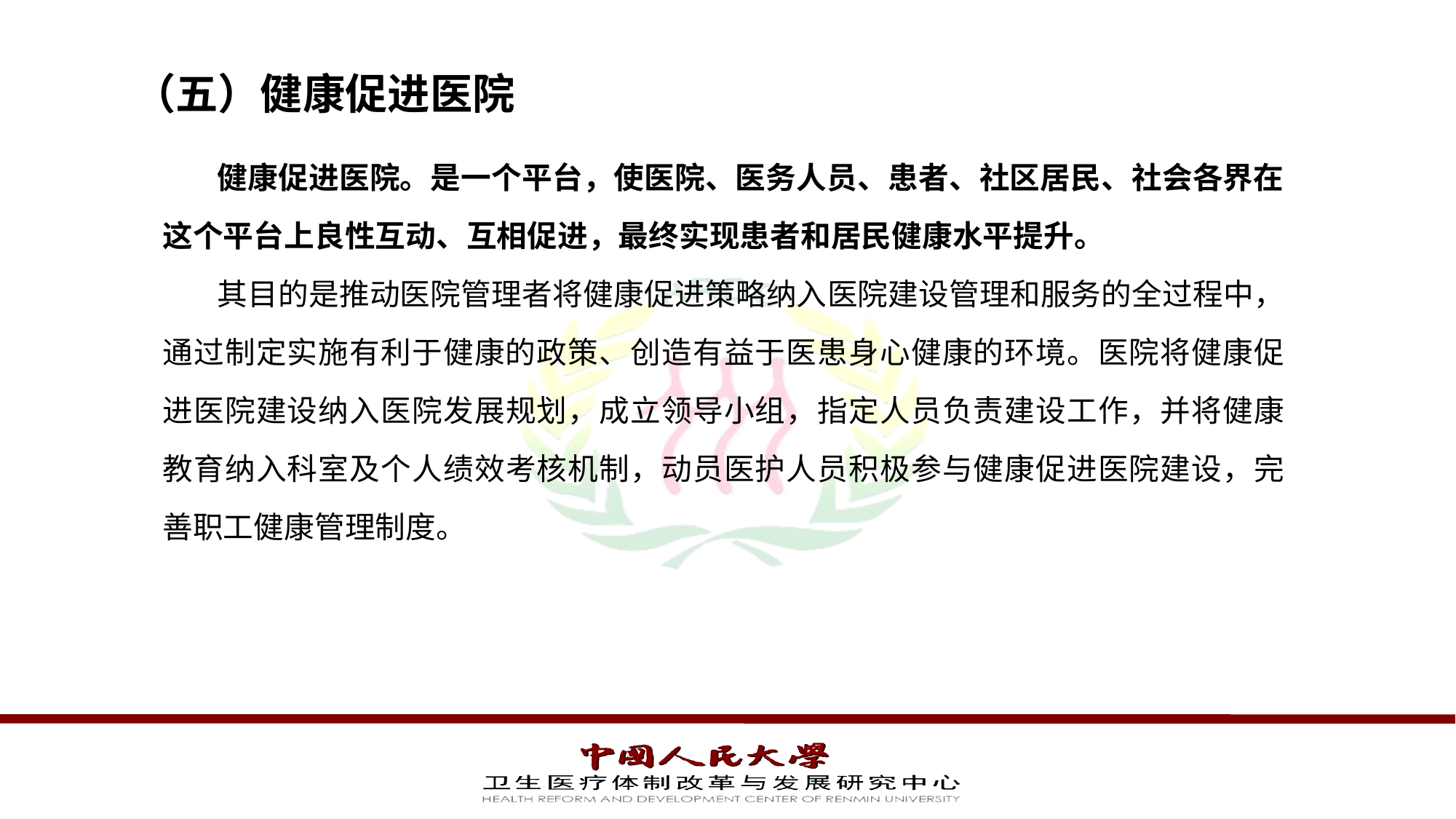

# （五）健康促进医院
健康促进医院。是一个平台，使医院、医务人员、患者、社区居民、社会各界在这个平台上良性互动、互相促进，最终实现患者和居民健康水平提升。
其目的是推动医院管理者将健康促进策略纳入医院建设管理和服务的全过程中，通过制定实施有利于健康的政策、创造有益于医患身心健康的环境。医院将健康促进医院建设纳入医院发展规划，成立领导小组，指定人员负责建设工作，并将健康教育纳入科室及个人绩效考核机制，动员医护人员积极参与健康促进医院建设，完善职工健康管理制度。